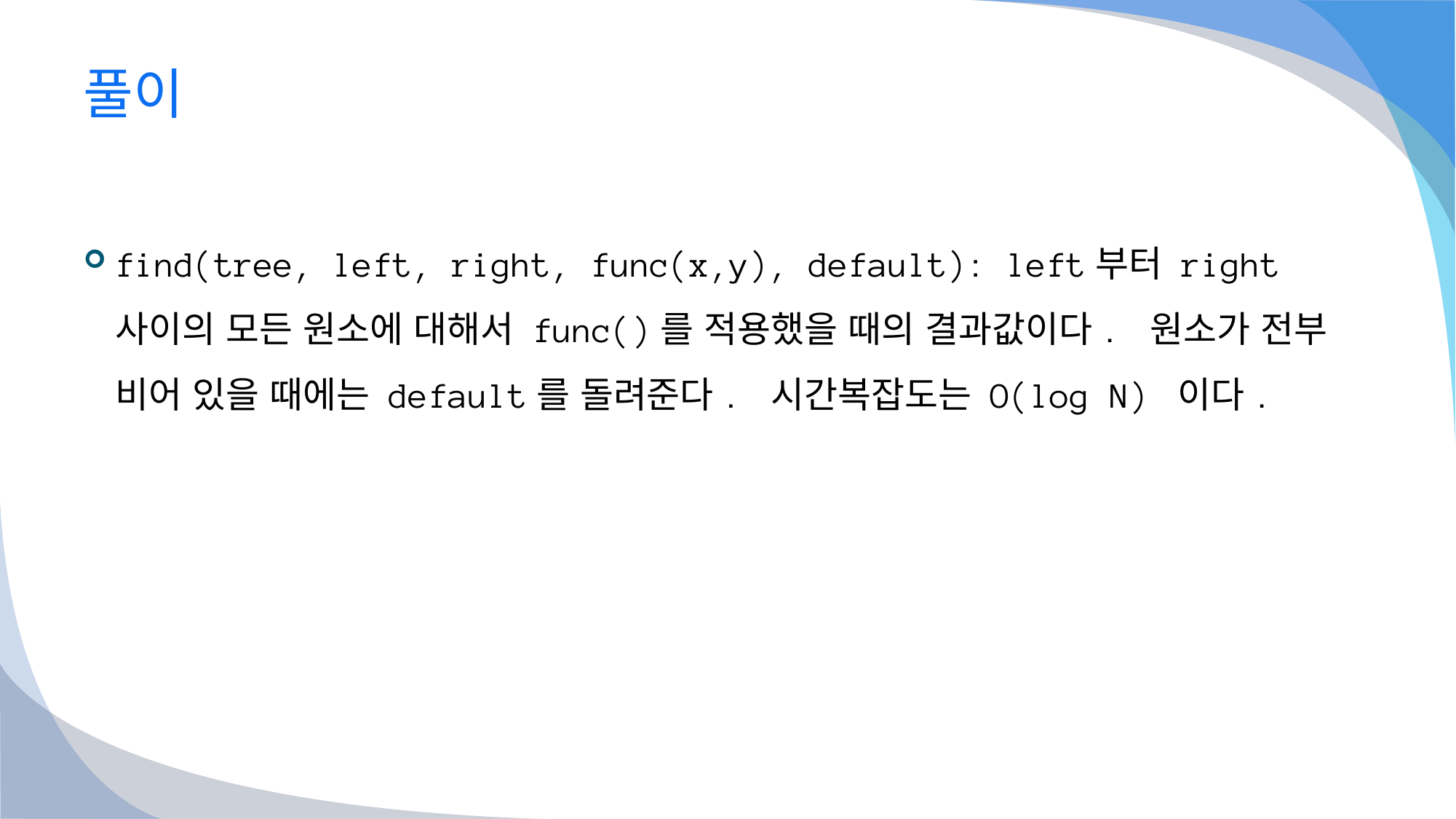

# 풀이

find(tree, left, right, func(x,y), default): left부터 right 사이의 모든 원소에 대해서 func()를 적용했을 때의 결과값이다. 원소가 전부 비어 있을 때에는 default를 돌려준다. 시간복잡도는 O(log N) 이다.